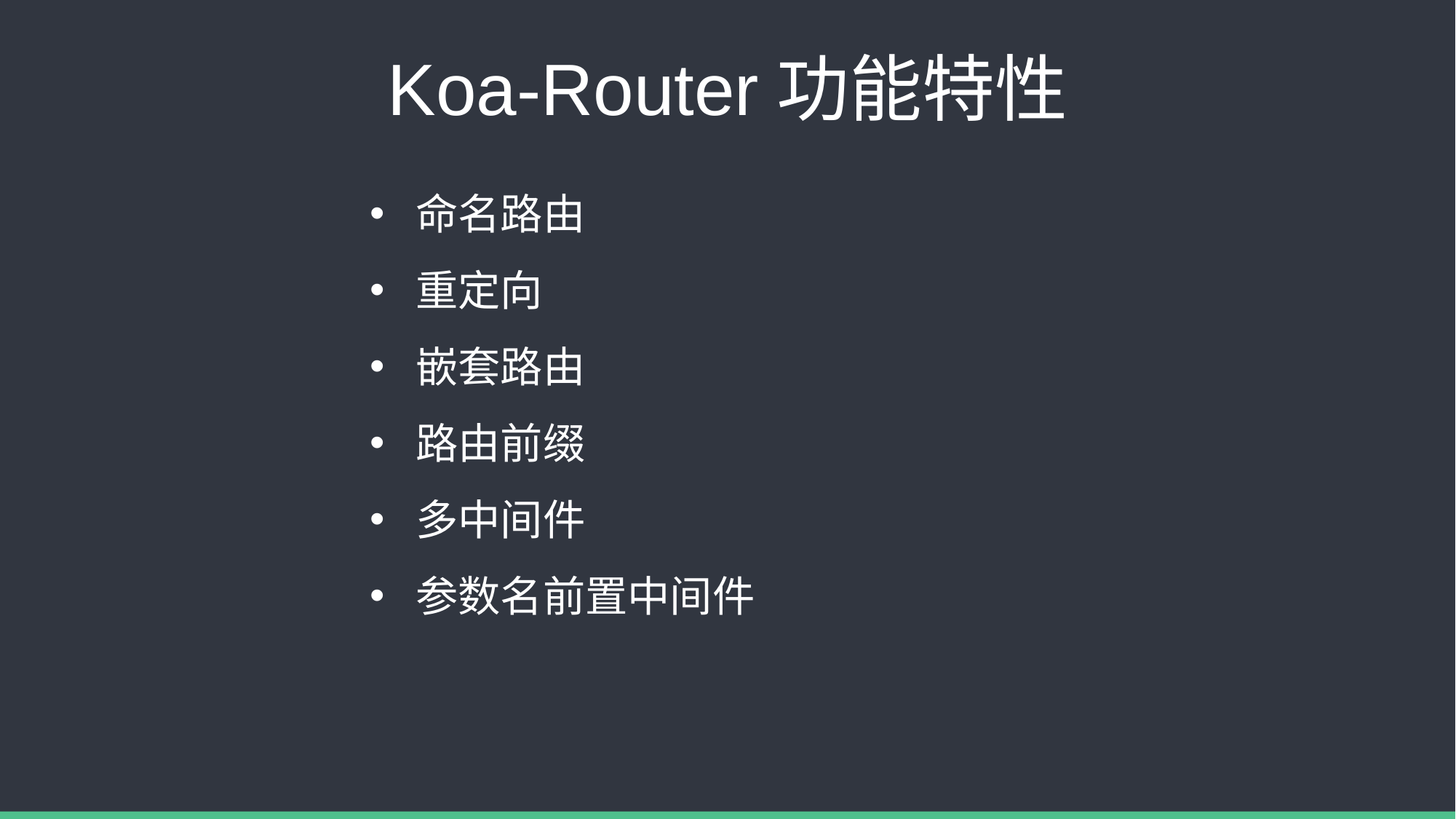

# Koa-Router功能特性
命名路由
重定向
嵌套路由
路由前缀
多中间件
参数名前置中间件